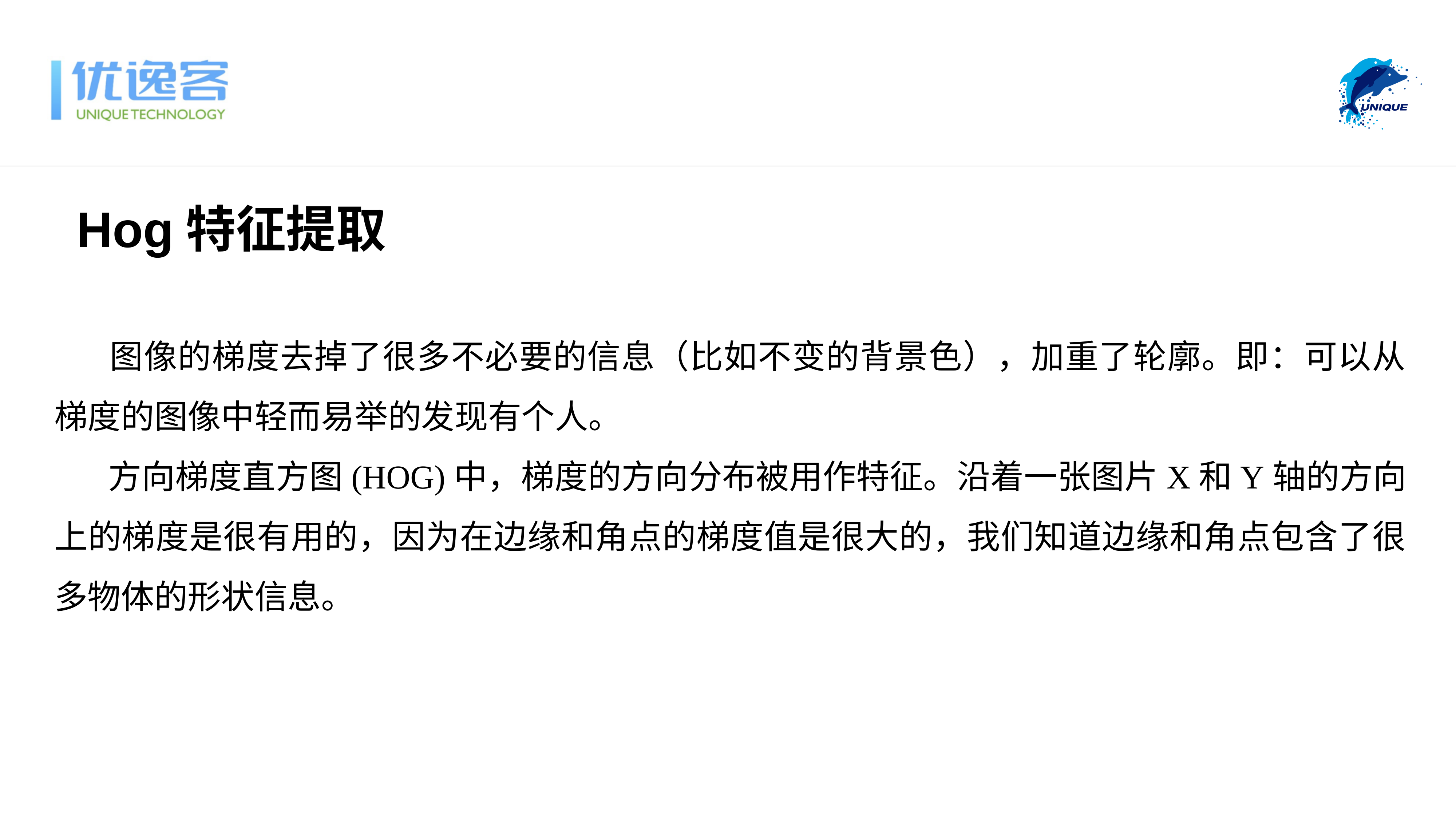

Hog特征提取
	图像的梯度去掉了很多不必要的信息（比如不变的背景色），加重了轮廓。即：可以从梯度的图像中轻而易举的发现有个人。
      方向梯度直方图(HOG)中，梯度的方向分布被用作特征。沿着一张图片X和Y轴的方向上的梯度是很有用的，因为在边缘和角点的梯度值是很大的，我们知道边缘和角点包含了很多物体的形状信息。